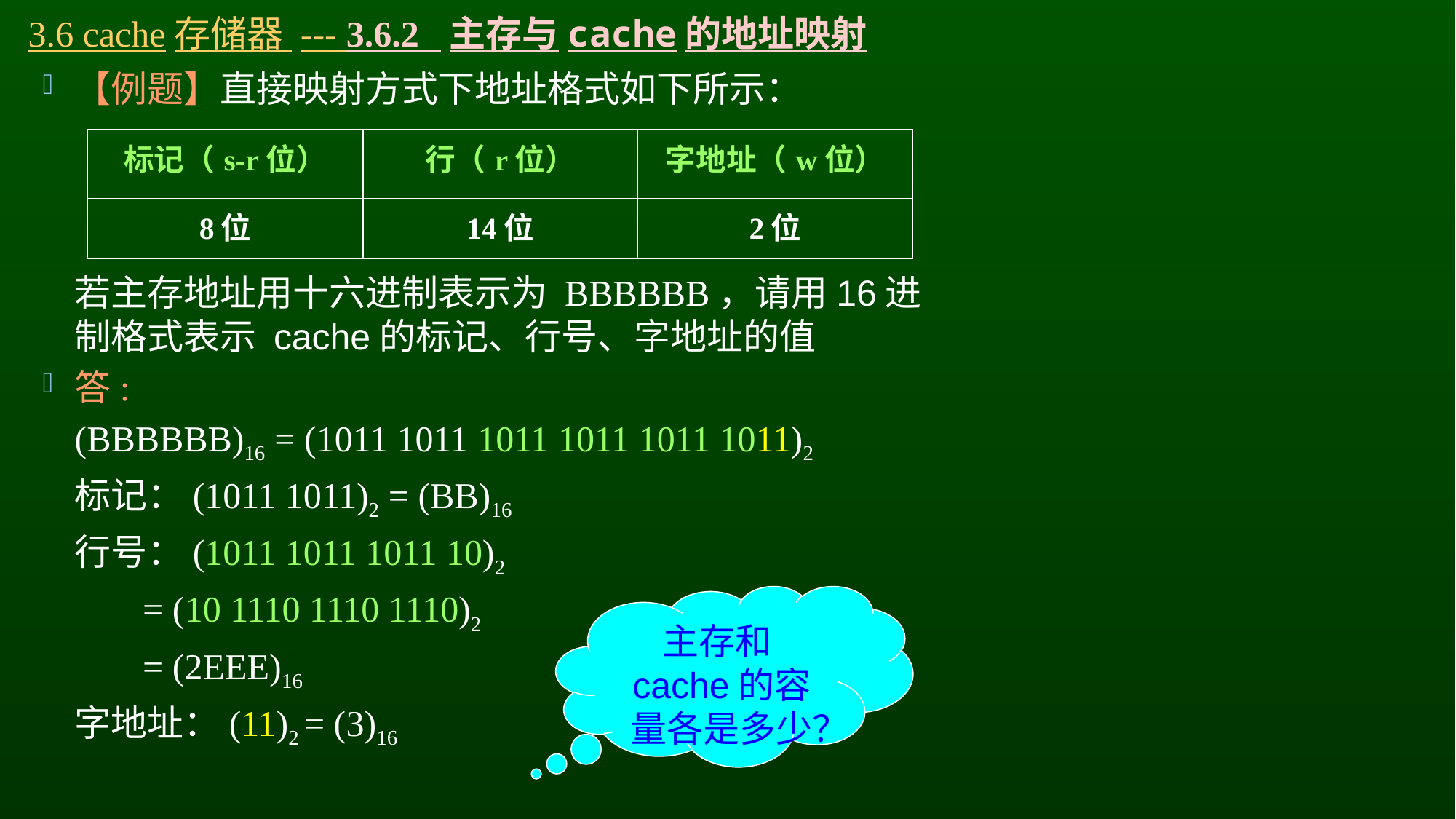

# 3.6 cache存储器 --- 3.6.2 主存与cache的地址映射
【例题】直接映射方式下地址格式如下所示：

	若主存地址用十六进制表示为 BBBBBB，请用16进制格式表示 cache的标记、行号、字地址的值
答:
	(BBBBBB)16 = (1011 1011 1011 1011 1011 1011)2
	标记：(1011 1011)2 = (BB)16
	行号：(1011 1011 1011 10)2
                   = (10 1110 1110 1110)2
                   = (2EEE)16
	字地址：(11)2 = (3)16

| 标记（s-r位） | 行（r位） | 字地址（w位） |
| --- | --- | --- |
| 8位 | 14位 | 2位 |
主存和cache的容量各是多少？